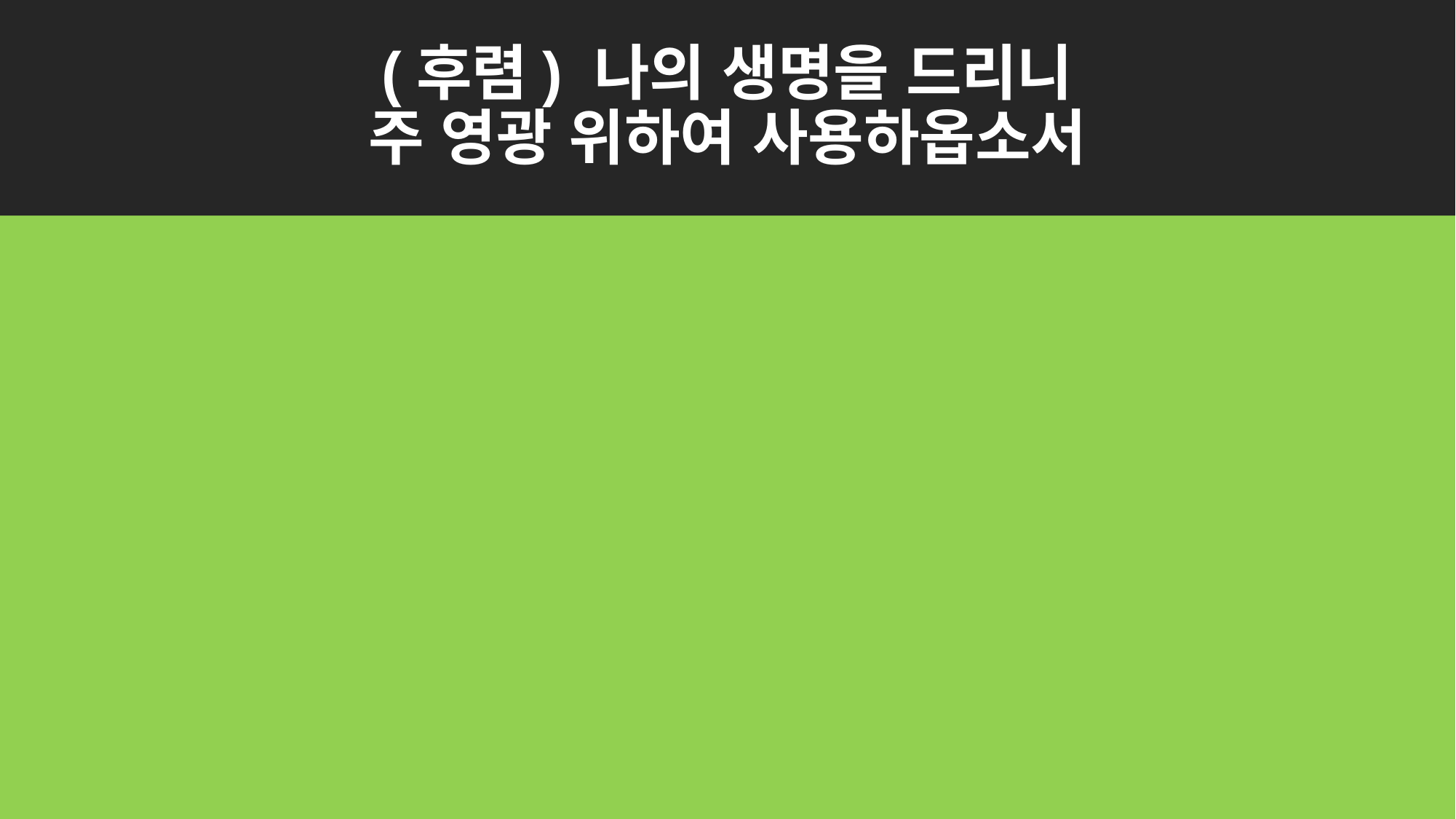

# (후렴) 나의 생명을 드리니 주 영광 위하여 사용하옵소서